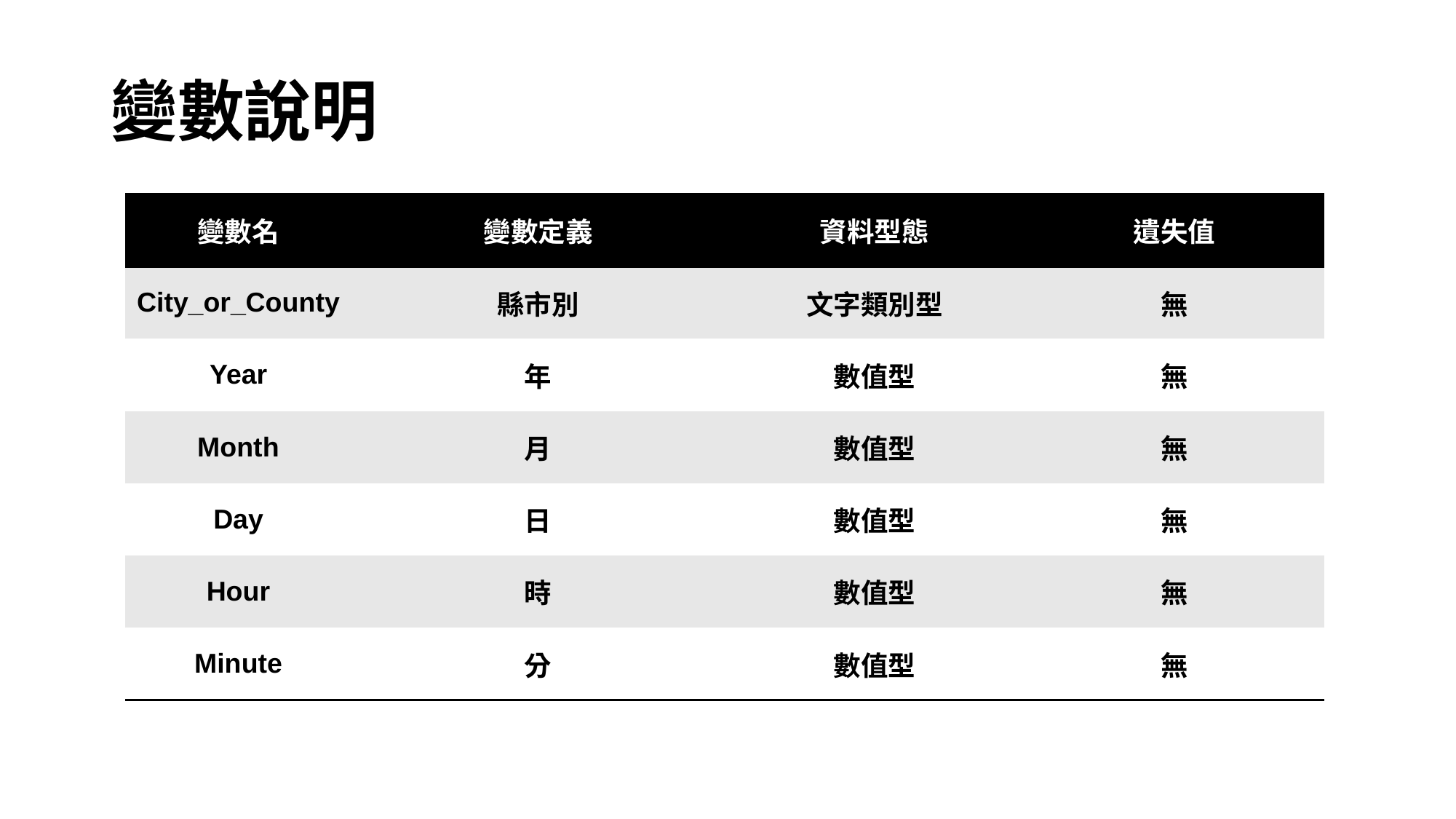

# 變數說明
| 變數名 | 變數定義 | 資料型態 | 遺失值 |
| --- | --- | --- | --- |
| City\_or\_County | 縣市別 | 文字類別型 | 無 |
| Year | 年 | 數值型 | 無 |
| Month | 月 | 數值型 | 無 |
| Day | 日 | 數值型 | 無 |
| Hour | 時 | 數值型 | 無 |
| Minute | 分 | 數值型 | 無 |